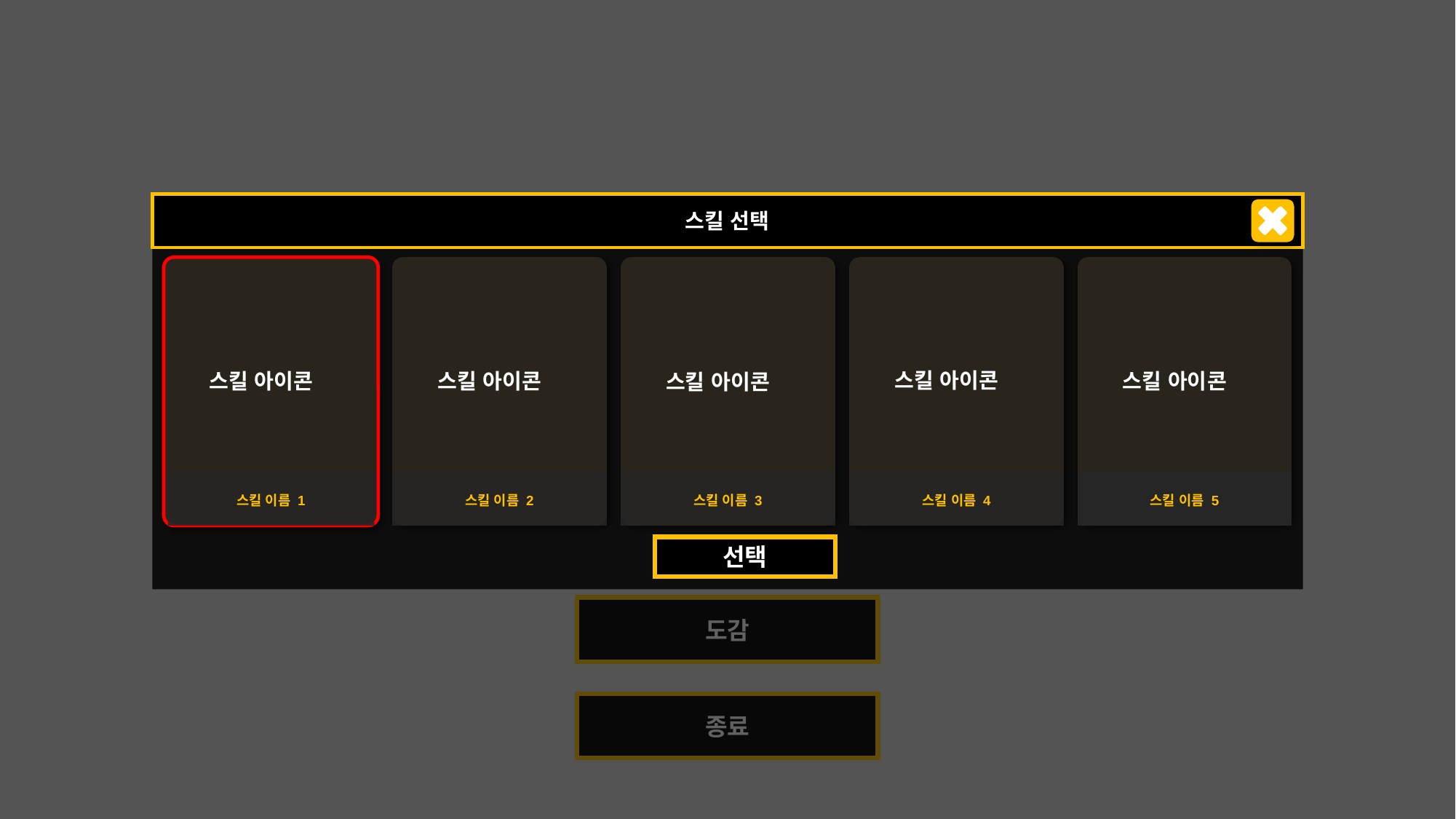

스킬 선택

스킬 이름 1

스킬 이름 2

스킬 이름 3

스킬 이름 4

스킬 이름 5
스킬 아이콘
스킬 아이콘
스킬 아이콘
스킬 아이콘
스킬 아이콘
선택
THE TOWER
새로하기
이어하기
도감
종료